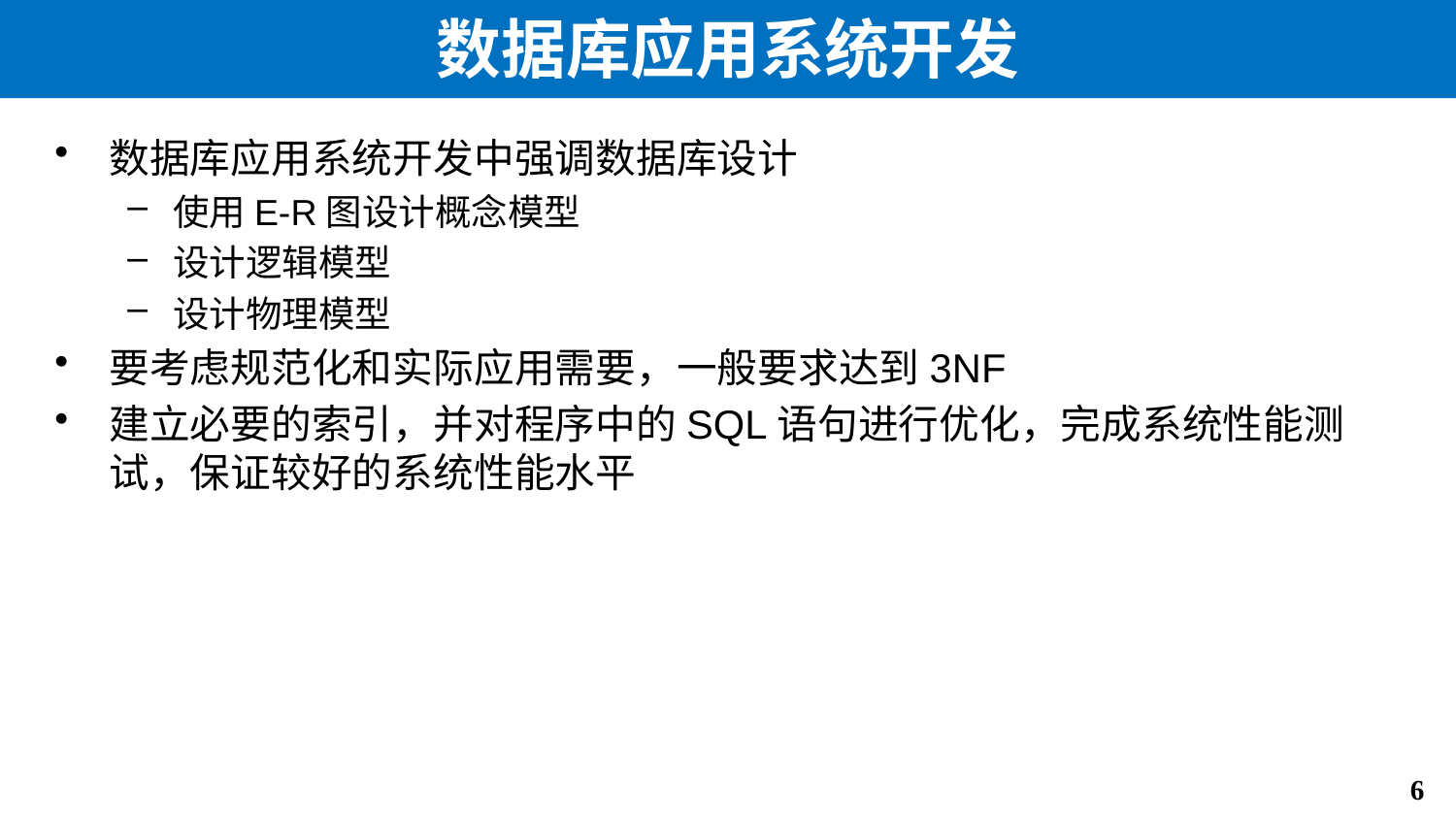

# 数据库应用系统开发
数据库应用系统开发中强调数据库设计
使用E-R图设计概念模型
设计逻辑模型
设计物理模型
要考虑规范化和实际应用需要，一般要求达到3NF
建立必要的索引，并对程序中的SQL语句进行优化，完成系统性能测试，保证较好的系统性能水平